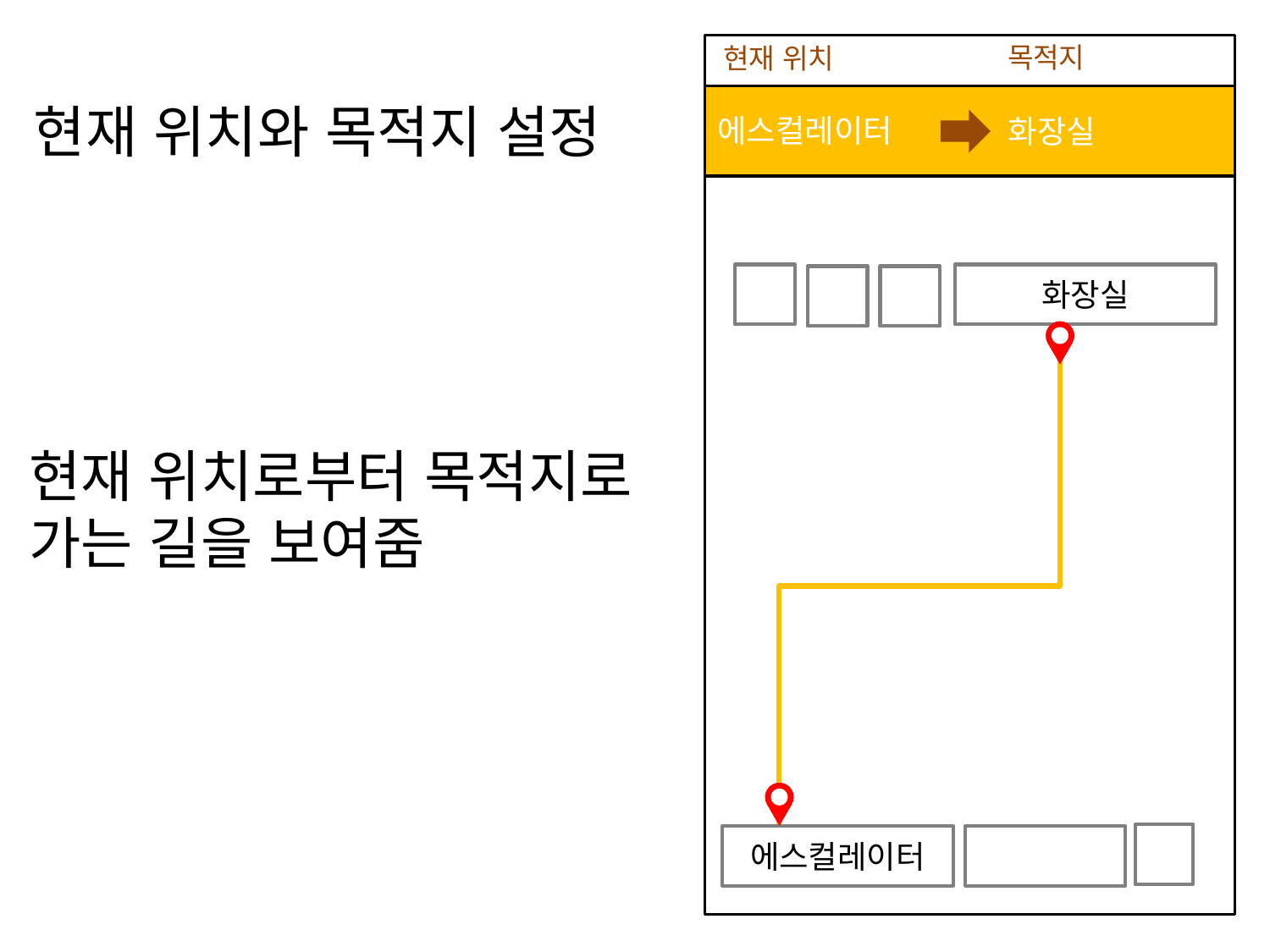

목적지

현재 위치

현재 위치와 목적지 설정
에스컬레이터
화장실

화장실

현재 위치로부터 목적지로 가는 길을 보여줌

에스컬레이터